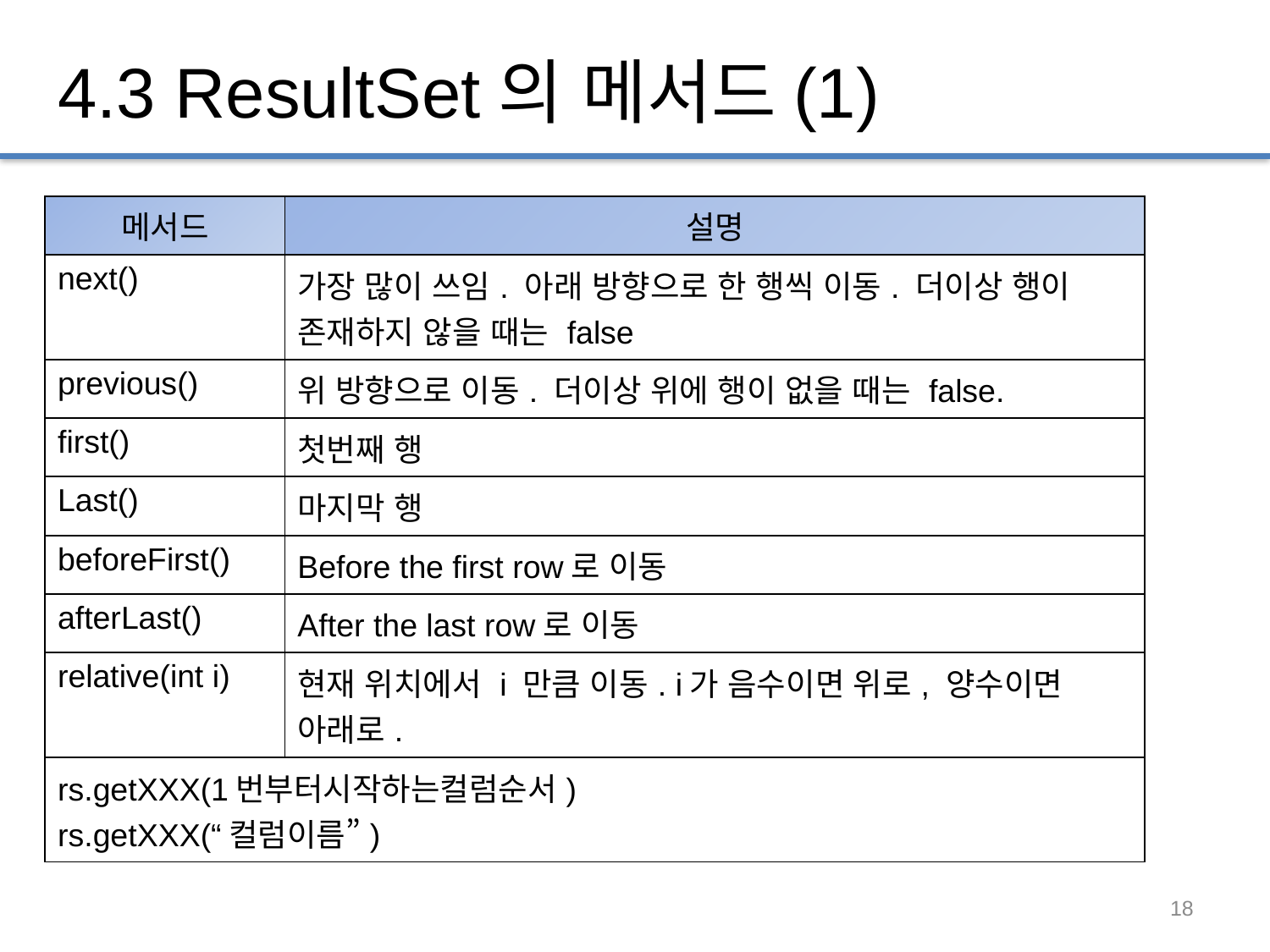

# 4.3 ResultSet의 메서드(1)
| 메서드 | 설명 |
| --- | --- |
| next() | 가장 많이 쓰임. 아래 방향으로 한 행씩 이동. 더이상 행이 존재하지 않을 때는 false |
| previous() | 위 방향으로 이동. 더이상 위에 행이 없을 때는 false. |
| first() | 첫번째 행 |
| Last() | 마지막 행 |
| beforeFirst() | Before the first row로 이동 |
| afterLast() | After the last row로 이동 |
| relative(int i) | 현재 위치에서 i 만큼 이동. i가 음수이면 위로, 양수이면 아래로. |
| rs.getXXX(1번부터시작하는컬럼순서) rs.getXXX(“컬럼이름”) |  |
18